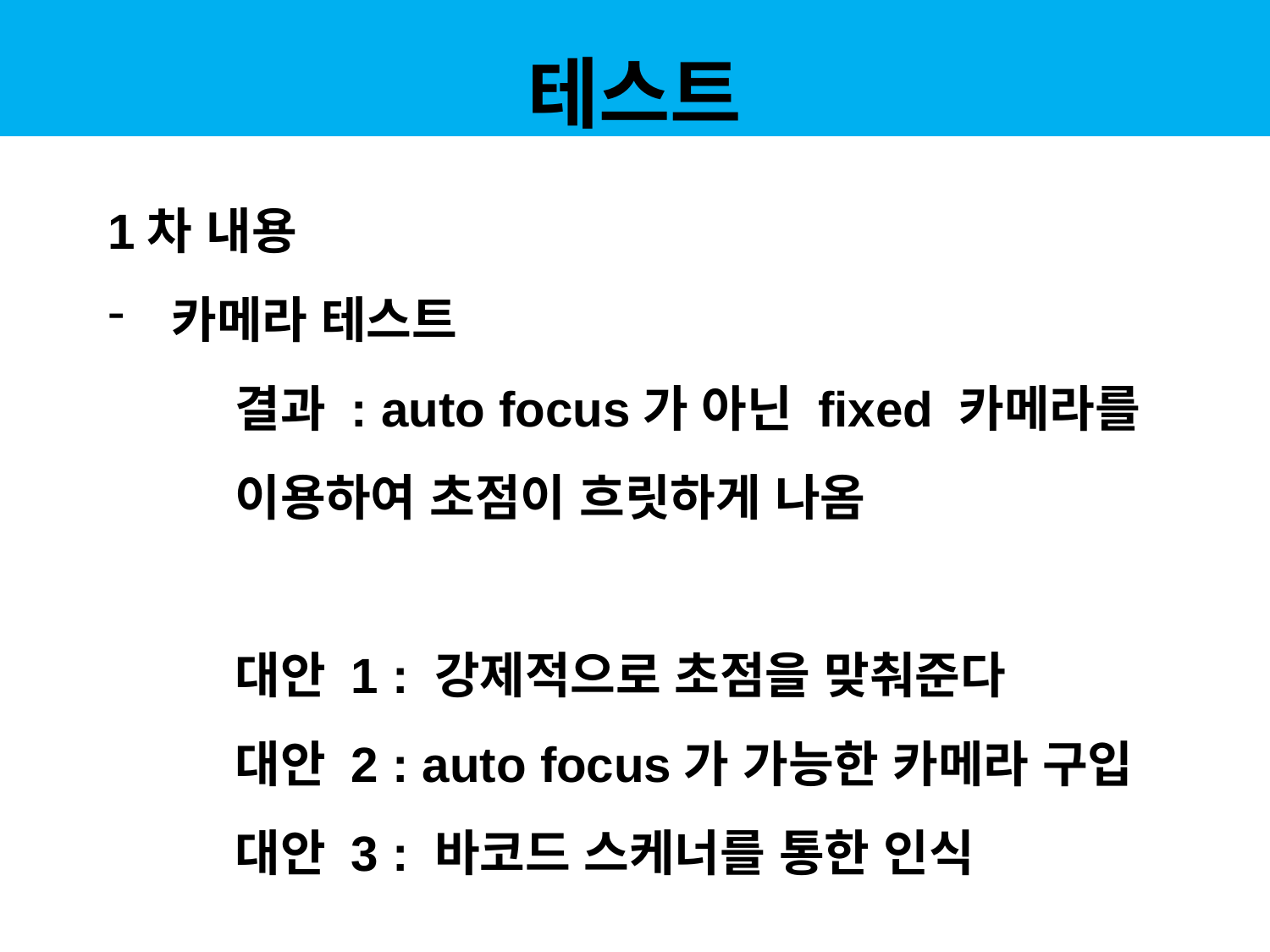

# 테스트
1차 내용
카메라 테스트
	결과 : auto focus가 아닌 fixed 카메라를 	이용하여 초점이 흐릿하게 나옴

	대안 1 : 강제적으로 초점을 맞춰준다
	대안 2 : auto focus가 가능한 카메라 구입
	대안 3 : 바코드 스케너를 통한 인식